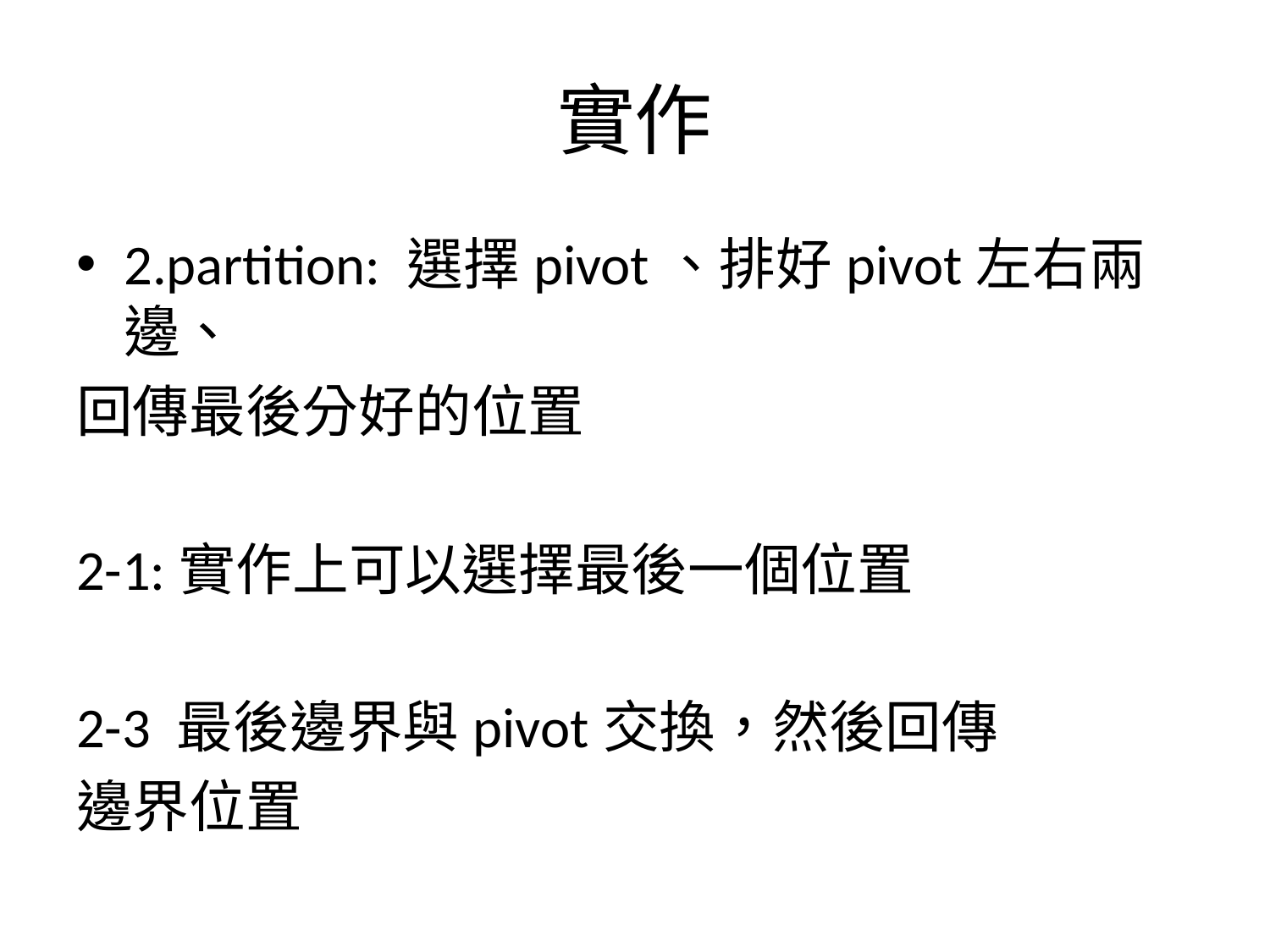

# 實作
2.partition: 選擇pivot、排好pivot左右兩邊、
回傳最後分好的位置

2-1:實作上可以選擇最後一個位置

2-3 最後邊界與pivot交換，然後回傳
邊界位置